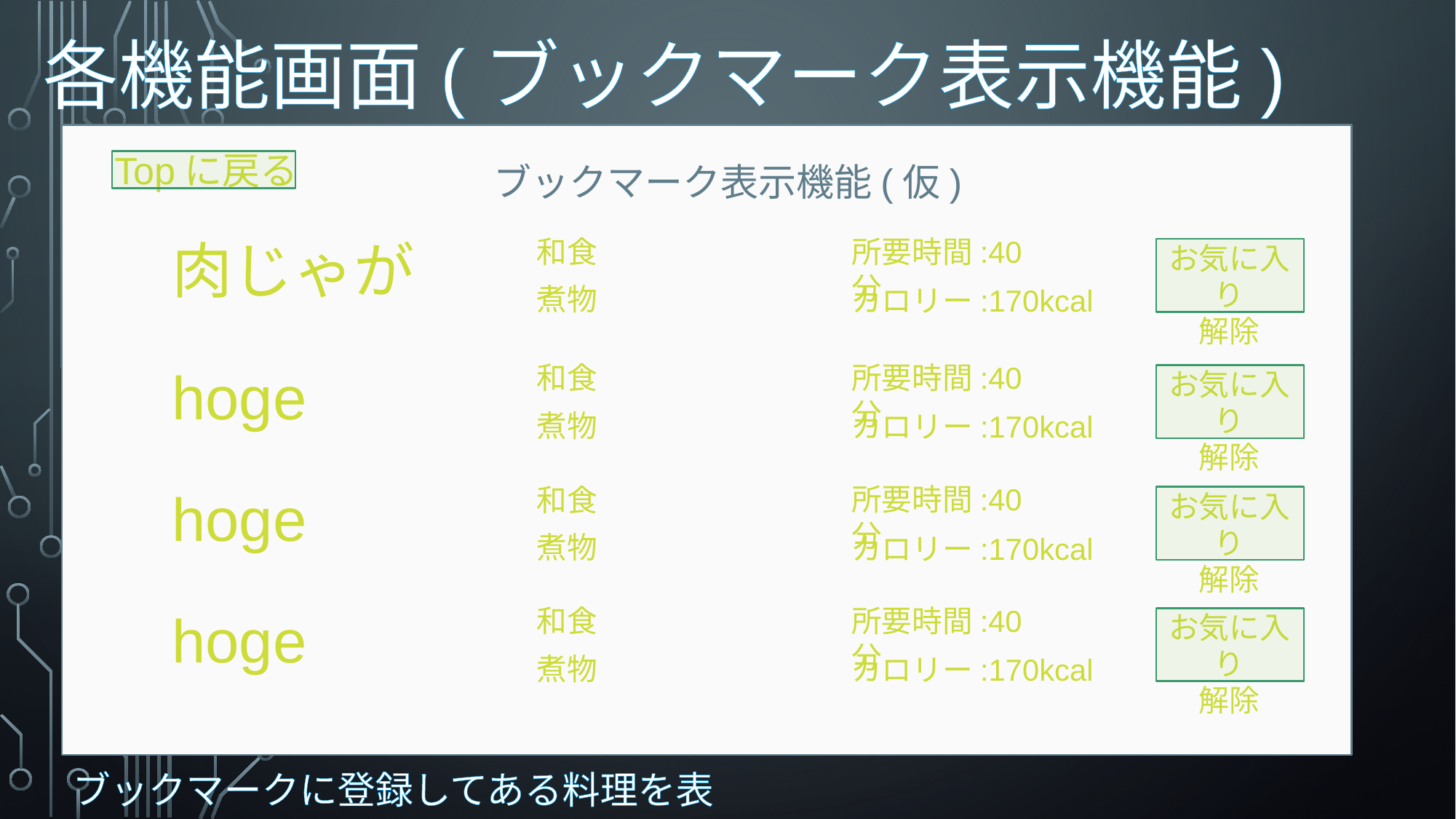

各機能画面(ブックマーク表示機能)

Topに戻る

ブックマーク表示機能(仮)
肉じゃが
和食
所要時間:40分
お気に入り
解除

煮物
カロリー:170kcal
hoge
和食
所要時間:40分
お気に入り
解除

煮物
カロリー:170kcal
hoge
和食
所要時間:40分
お気に入り
解除

煮物
カロリー:170kcal
hoge
和食
所要時間:40分
お気に入り
解除

煮物
カロリー:170kcal
ブックマークに登録してある料理を表示